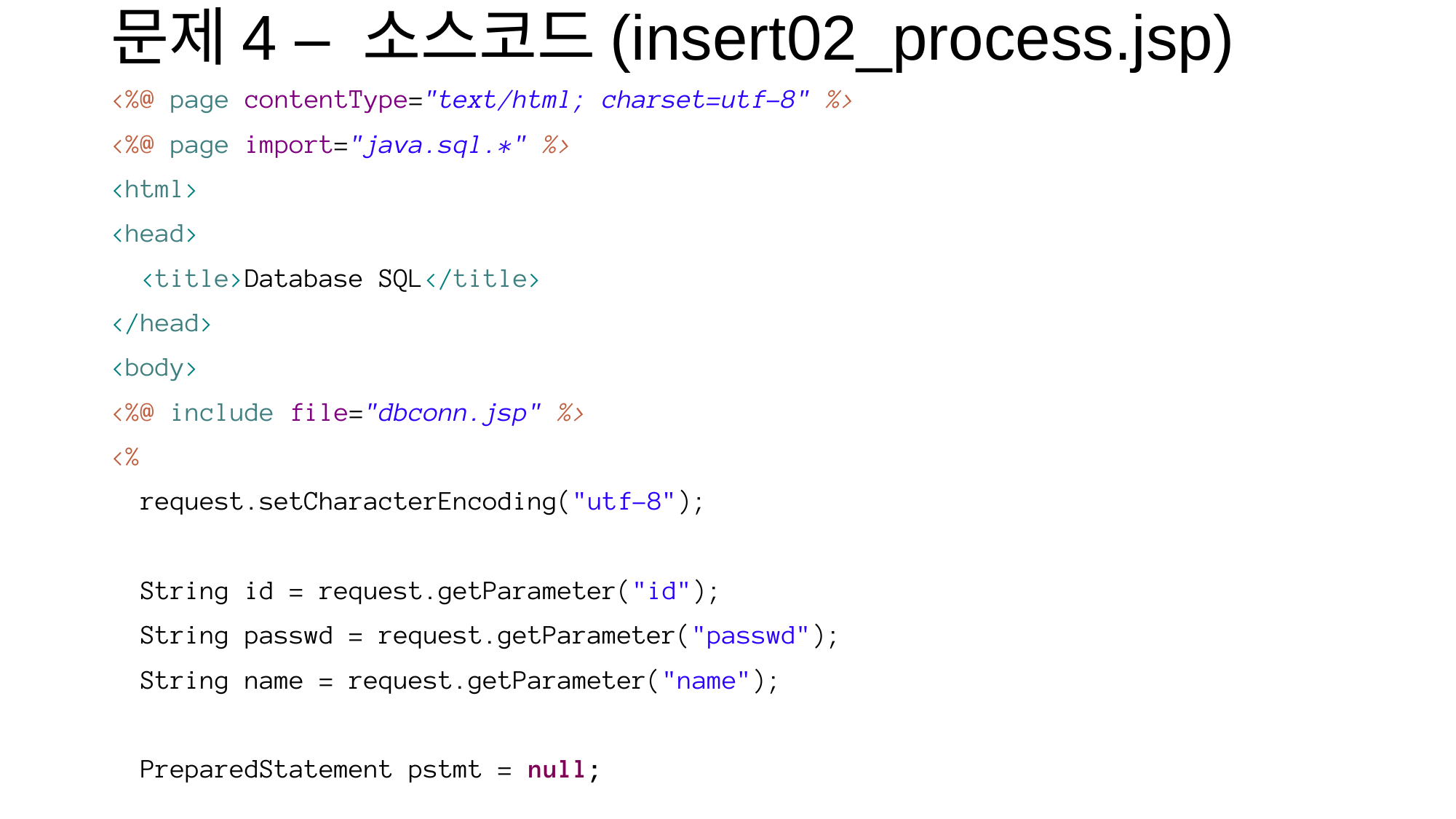

# 문제4 – 소스코드(insert02_process.jsp)
<%@ page contentType="text/html; charset=utf-8" %>
<%@ page import="java.sql.*" %>
<html>
<head>
  <title>Database SQL</title>
</head>
<body>
<%@ include file="dbconn.jsp" %>
<%
  request.setCharacterEncoding("utf-8");

  String id = request.getParameter("id");
  String passwd = request.getParameter("passwd");
  String name = request.getParameter("name");

  PreparedStatement pstmt = null;